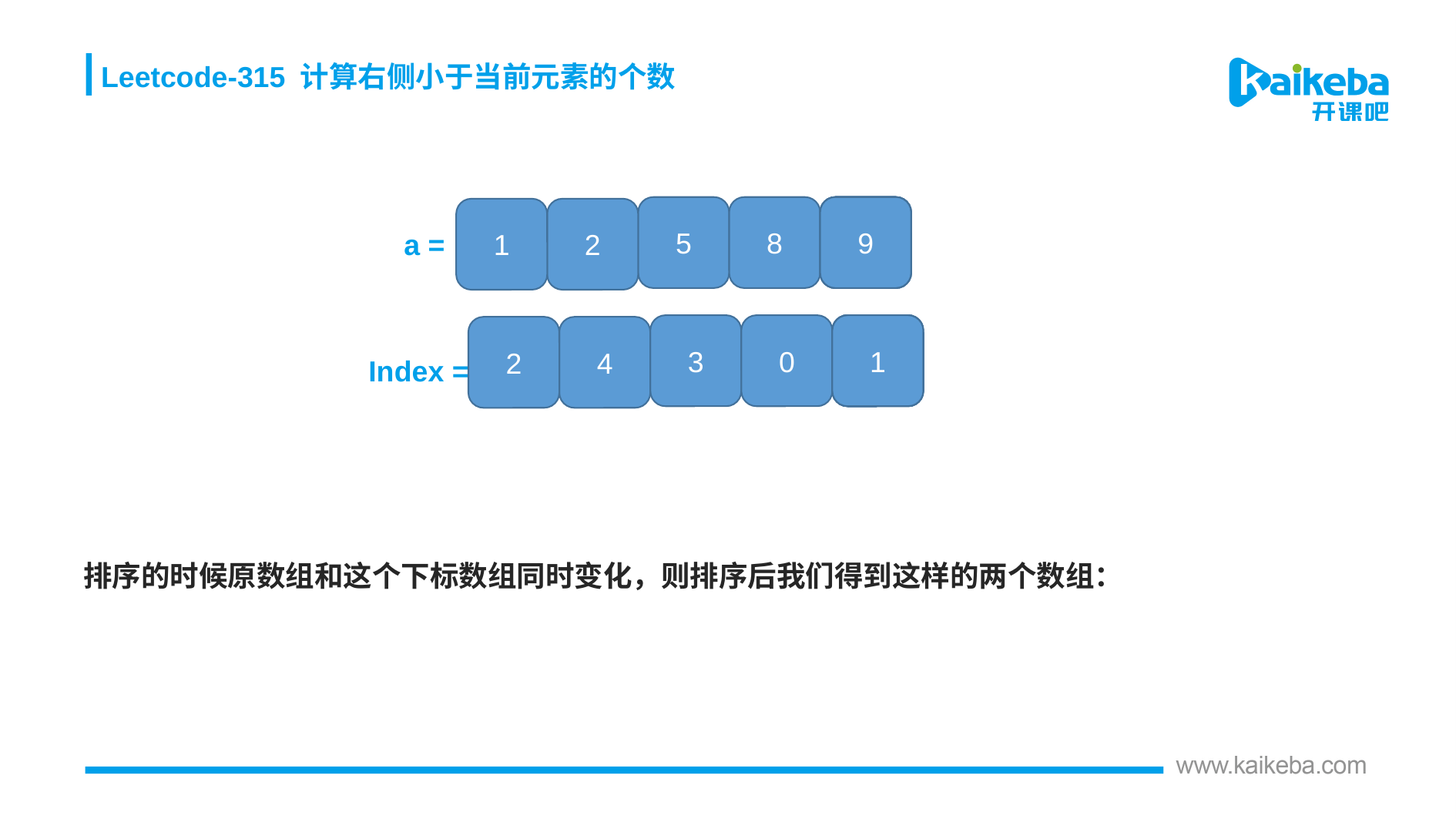

Leetcode-315 计算右侧小于当前元素的个数

5
8

9
1
2
a =
3
0

1
2
4
Index =
排序的时候原数组和这个下标数组同时变化，则排序后我们得到这样的两个数组：